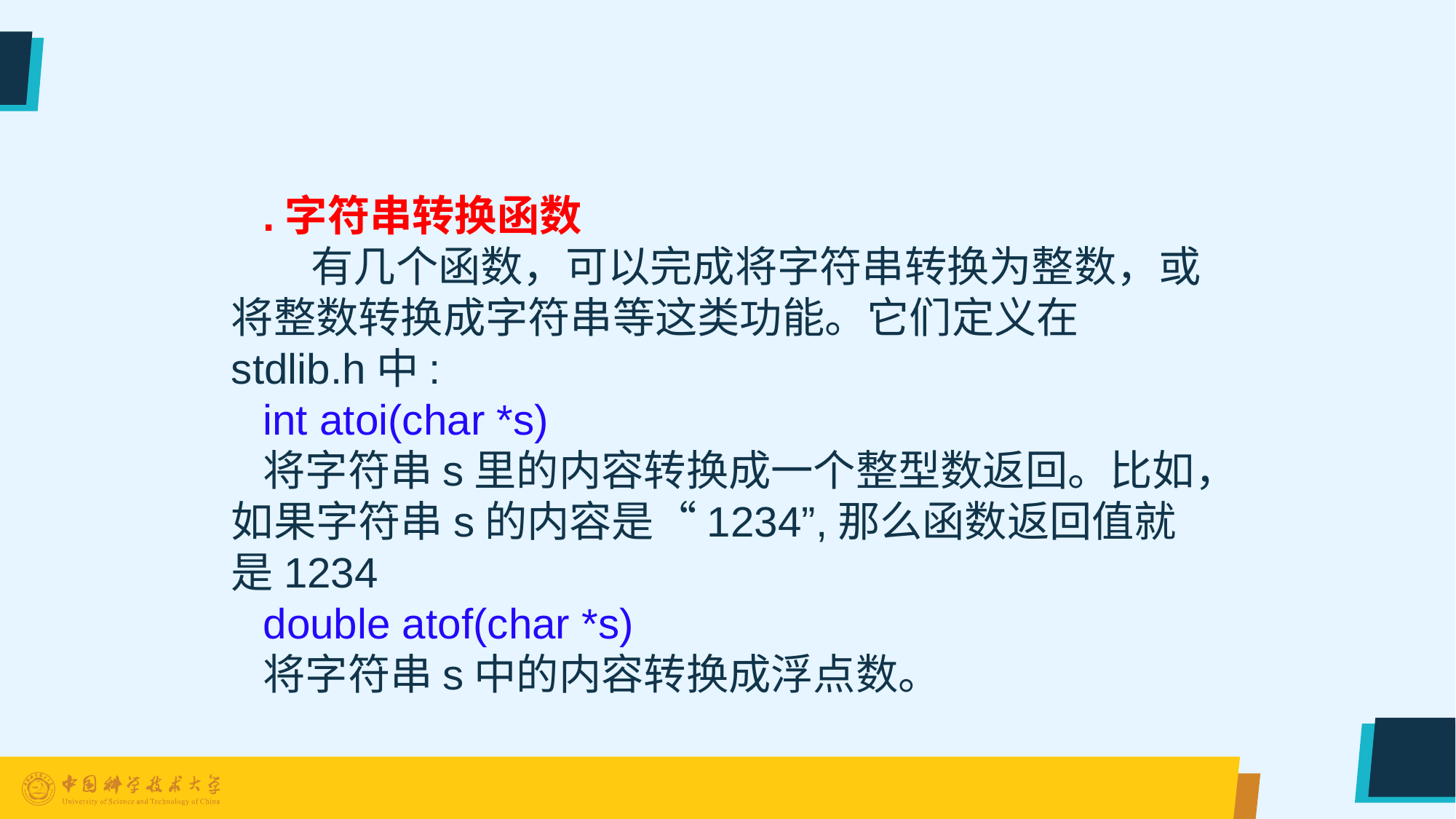

.字符串转换函数
    有几个函数，可以完成将字符串转换为整数，或将整数转换成字符串等这类功能。它们定义在 stdlib.h中:
int atoi(char *s)
将字符串s里的内容转换成一个整型数返回。比如，如果字符串s的内容是“1234”,那么函数返回值就是1234
double atof(char *s)
将字符串s中的内容转换成浮点数。